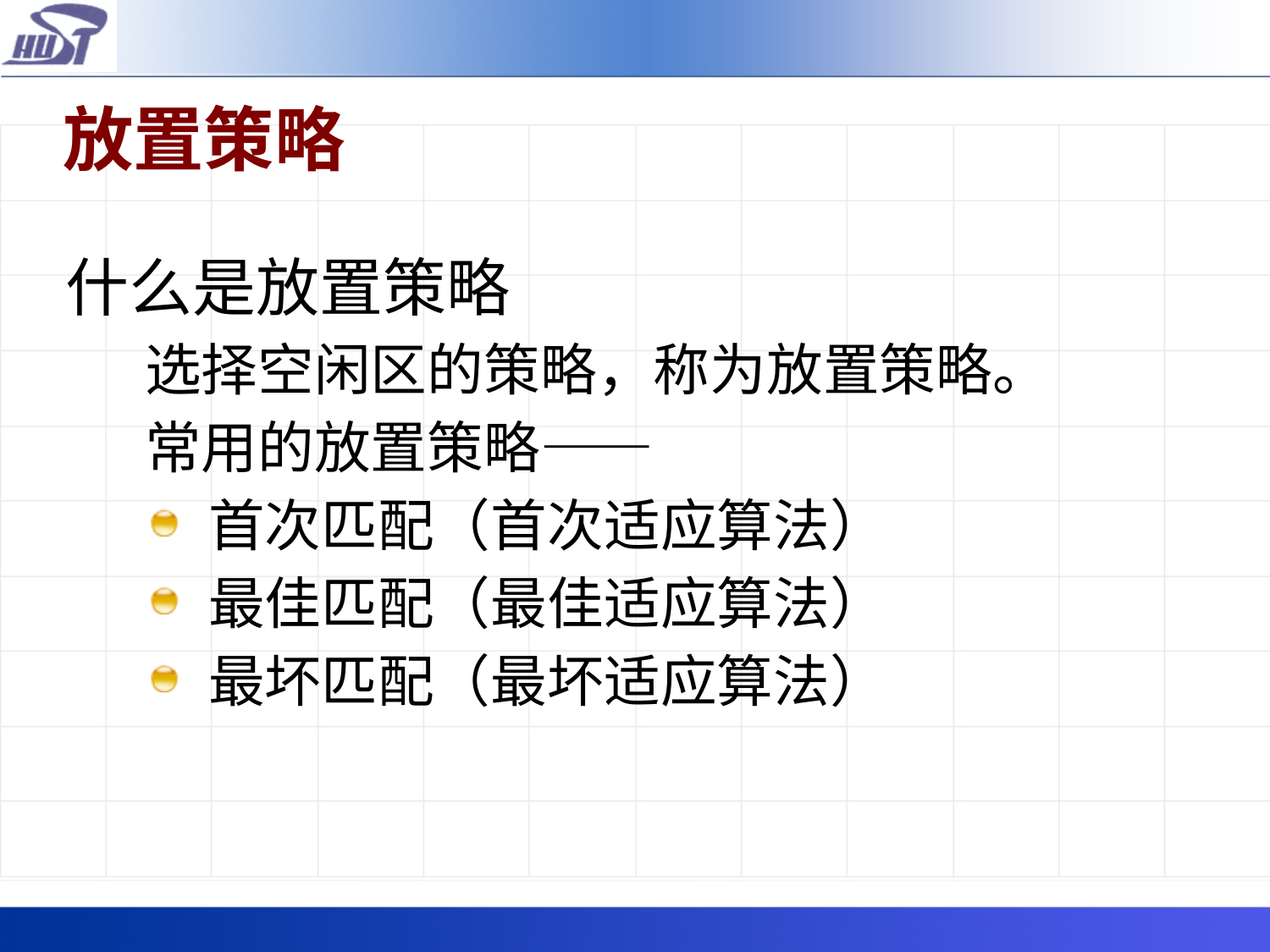

# 放置策略
什么是放置策略
 	选择空闲区的策略，称为放置策略。
	常用的放置策略——
首次匹配（首次适应算法）
最佳匹配（最佳适应算法）
最坏匹配（最坏适应算法）
54